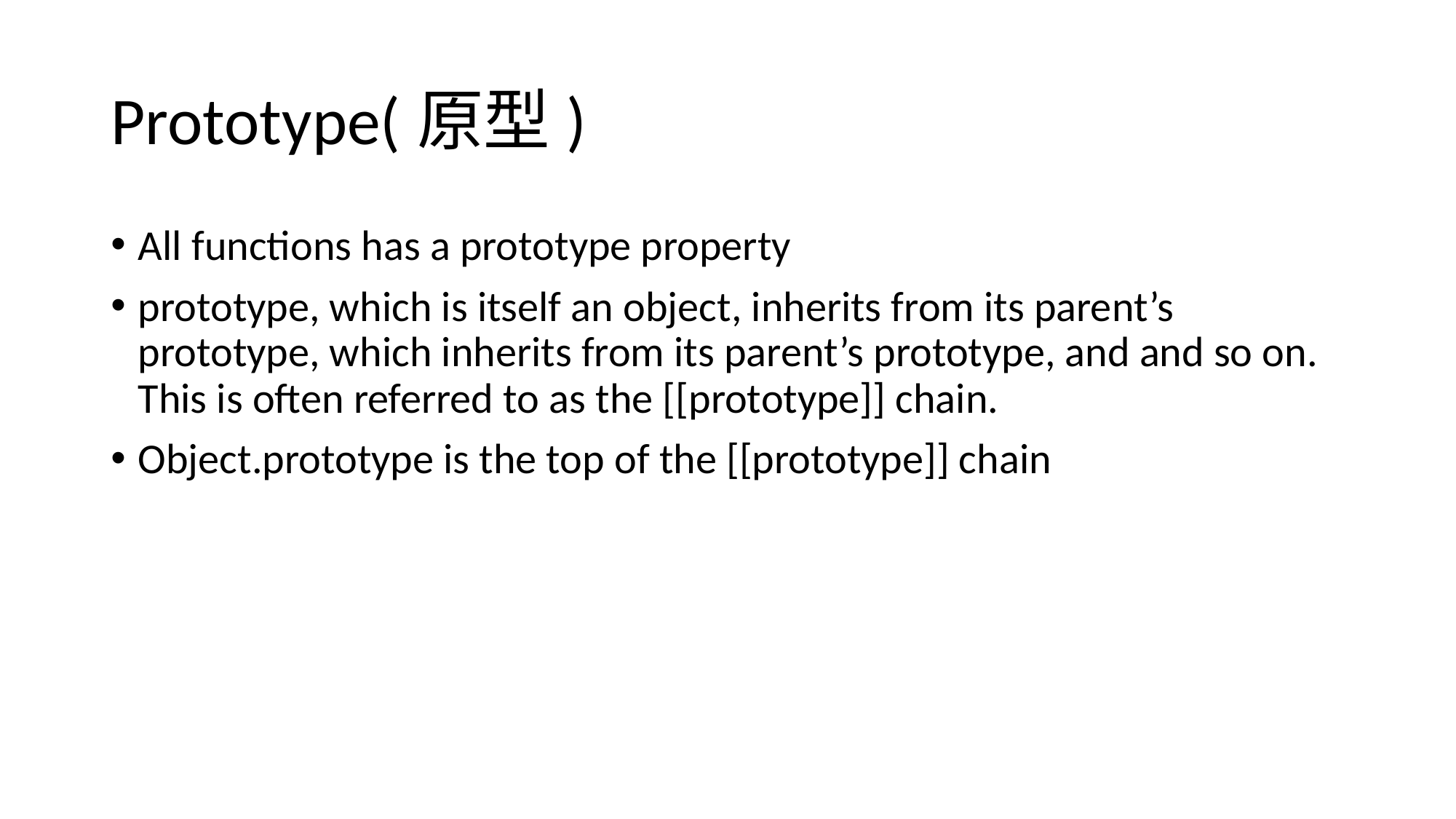

# Prototype(原型)
All functions has a prototype property
prototype, which is itself an object, inherits from its parent’s prototype, which inherits from its parent’s prototype, and and so on. This is often referred to as the [[prototype]] chain.
Object.prototype is the top of the [[prototype]] chain